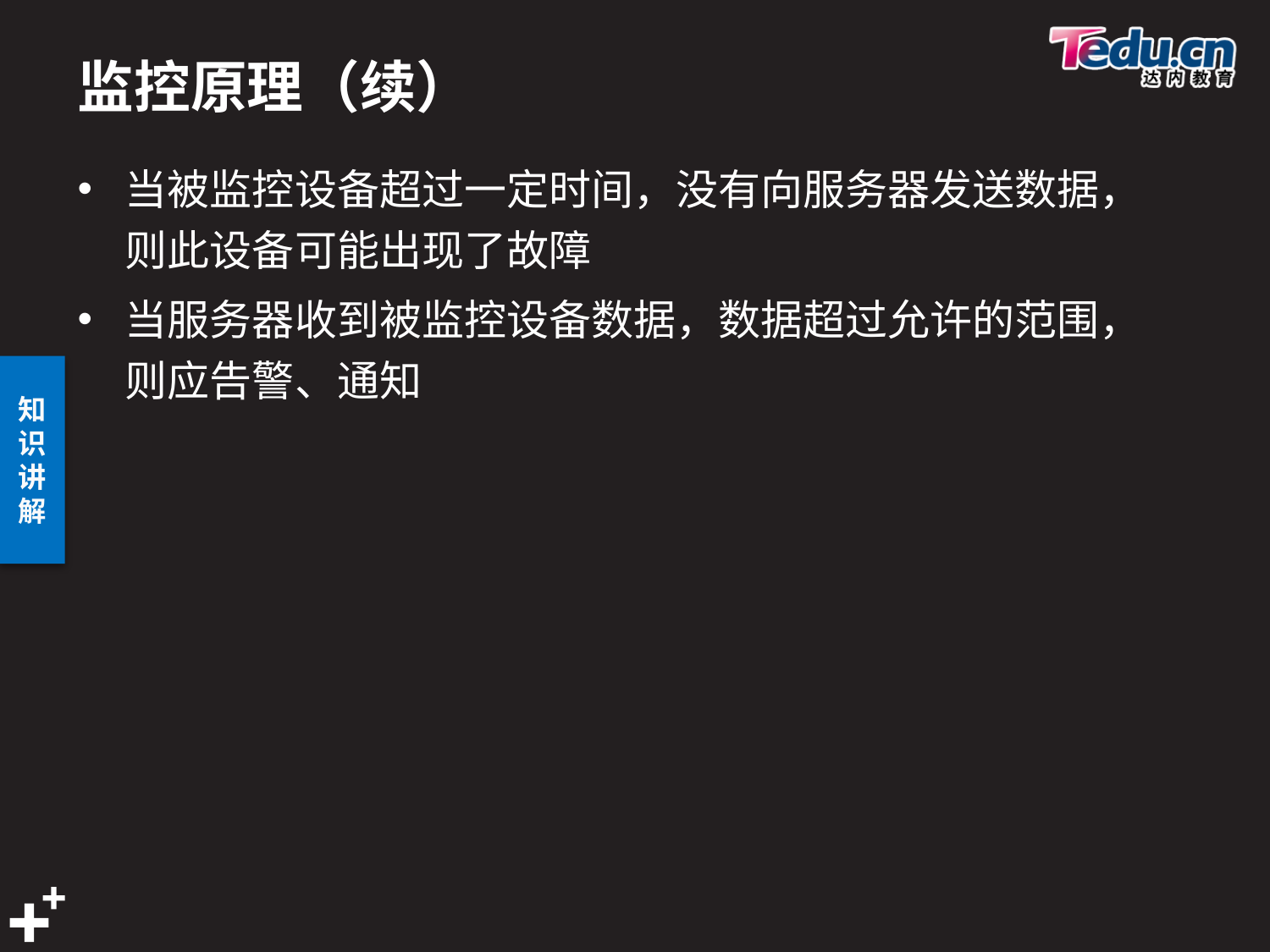

# 监控原理（续）
当被监控设备超过一定时间，没有向服务器发送数据，则此设备可能出现了故障
当服务器收到被监控设备数据，数据超过允许的范围，则应告警、通知